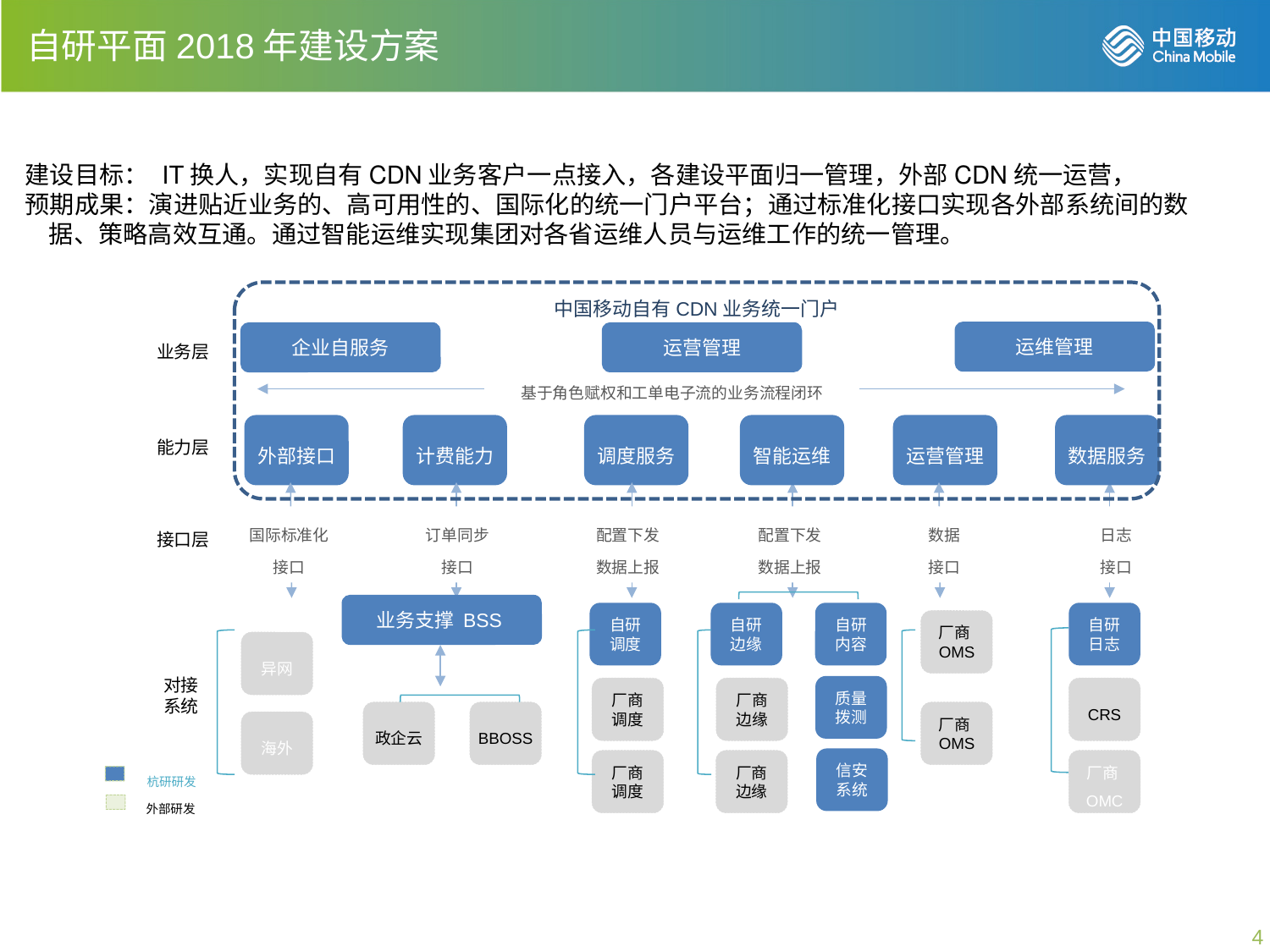

# 自研平面2018年建设方案
建设目标： IT换人，实现自有CDN业务客户一点接入，各建设平面归一管理，外部CDN统一运营，
预期成果：演进贴近业务的、高可用性的、国际化的统一门户平台；通过标准化接口实现各外部系统间的数据、策略高效互通。通过智能运维实现集团对各省运维人员与运维工作的统一管理。

中国移动自有CDN业务统一门户

运维管理

运营管理

企业自服务
业务层
基于角色赋权和工单电子流的业务流程闭环

外部接口

计费能力

调度服务

智能运维

运营管理

数据服务
能力层

国际标准化接口
订单同步
接口
配置下发
数据上报
配置下发
数据上报
数据
接口
日志
接口
接口层

自研
调度

自研
边缘

自研
内容

自研
日志

厂商OMS

异网

对接
系统

厂商
调度

厂商
边缘

CRS

政企云

BBOSS

厂商OMS

海外

厂商
调度

厂商
边缘

厂商OMC
杭研研发

外部研发

业务支撑 BSS

质量
拨测

信安
系统
4